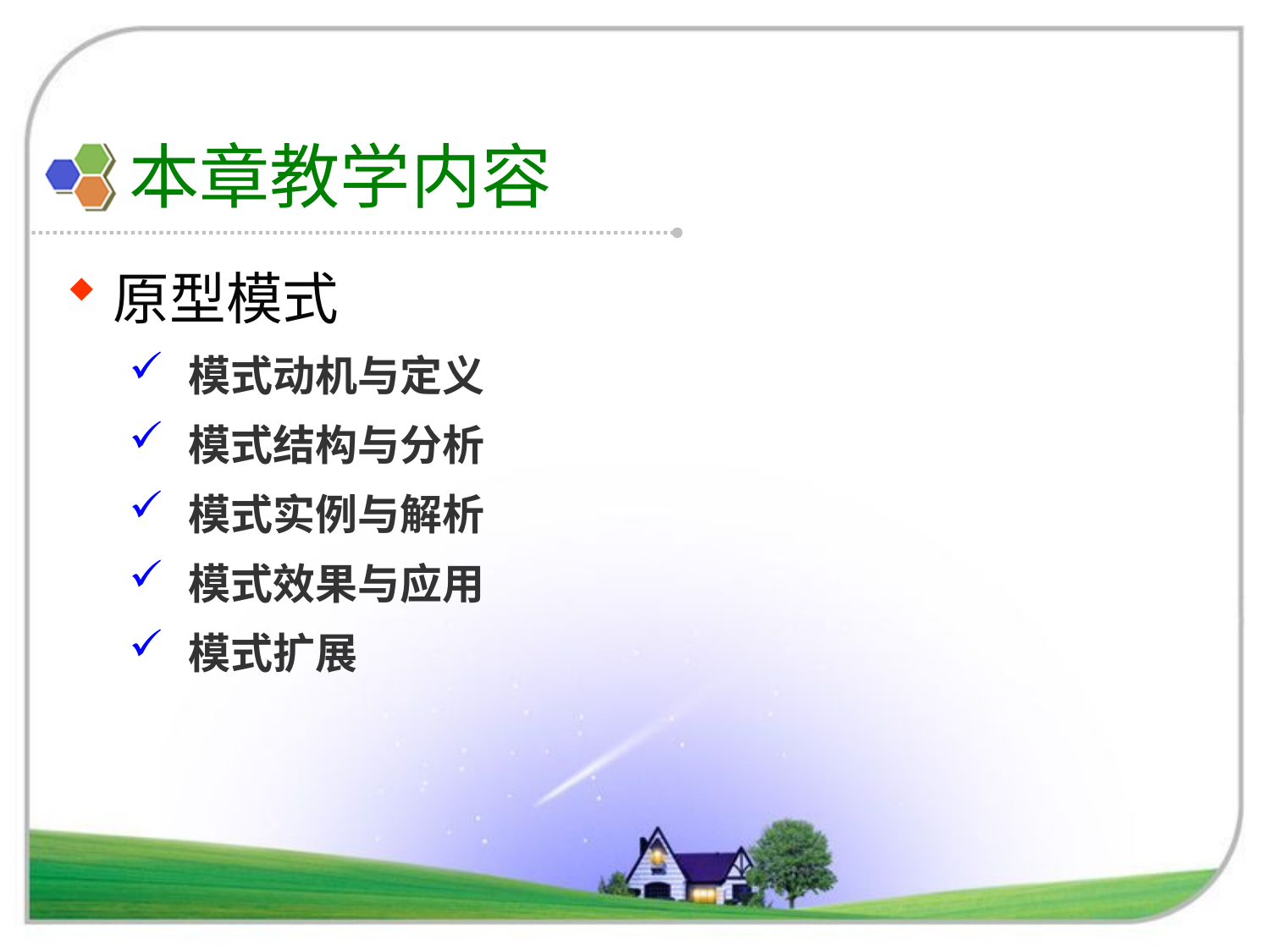

# 本章教学内容
原型模式
 模式动机与定义
 模式结构与分析
 模式实例与解析
 模式效果与应用
 模式扩展